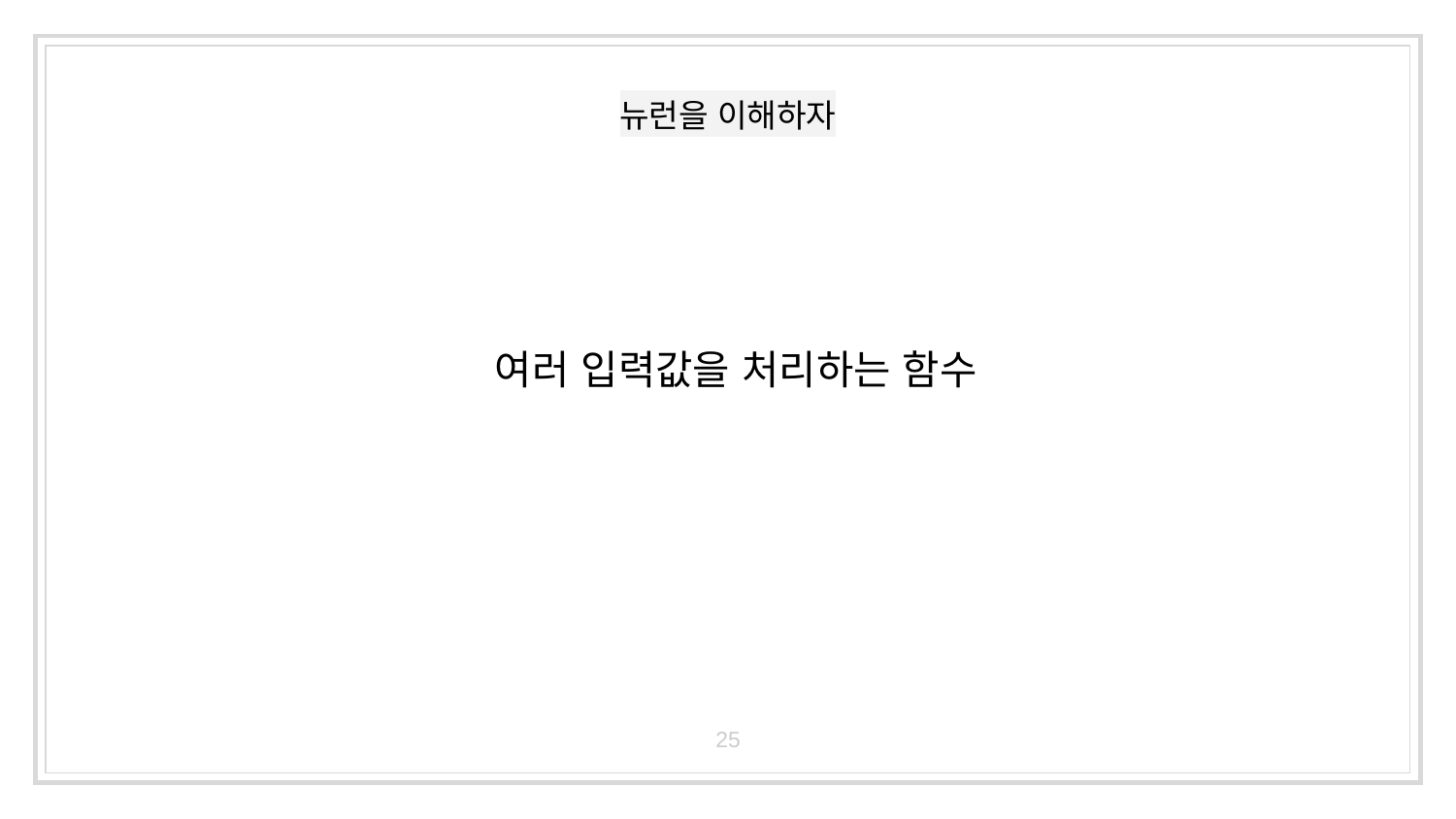

# 뉴런을 이해하자
여러 입력값을 처리하는 함수
25